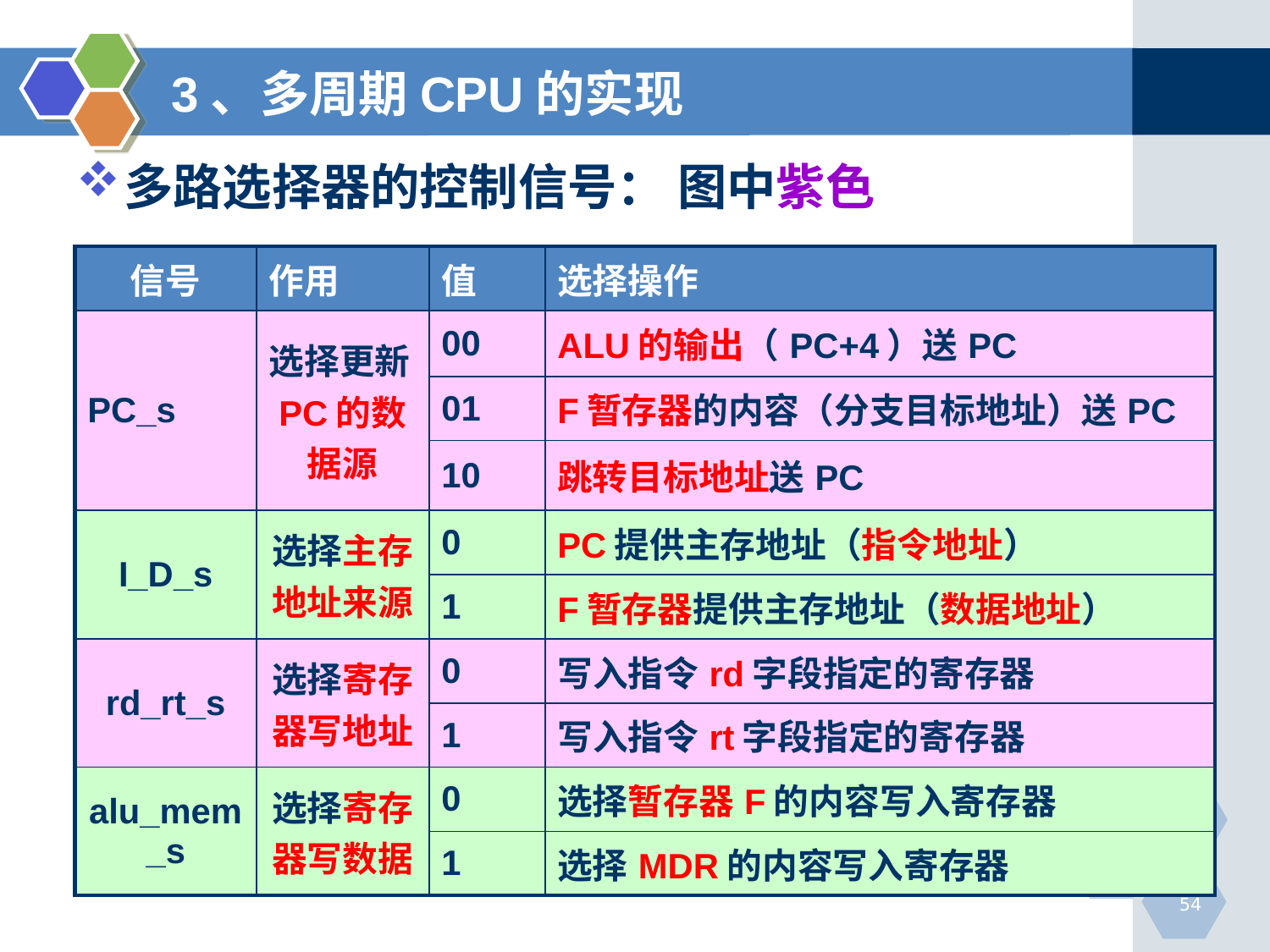

# 3、多周期CPU的实现
多路选择器的控制信号： 图中紫色
| 信号 | 作用 | 值 | 选择操作 |
| --- | --- | --- | --- |
| PC\_s | 选择更新PC的数据源 | 00 | ALU的输出（PC+4）送PC |
|  |  | 01 | F暂存器的内容（分支目标地址）送PC |
|  |  | 10 | 跳转目标地址送PC |
| I\_D\_s | 选择主存地址来源 | 0 | PC提供主存地址（指令地址） |
|  |  | 1 | F暂存器提供主存地址（数据地址） |
| rd\_rt\_s | 选择寄存器写地址 | 0 | 写入指令rd字段指定的寄存器 |
|  |  | 1 | 写入指令rt字段指定的寄存器 |
| alu\_mem\_s | 选择寄存器写数据 | 0 | 选择暂存器F的内容写入寄存器 |
|  |  | 1 | 选择MDR的内容写入寄存器 |
54